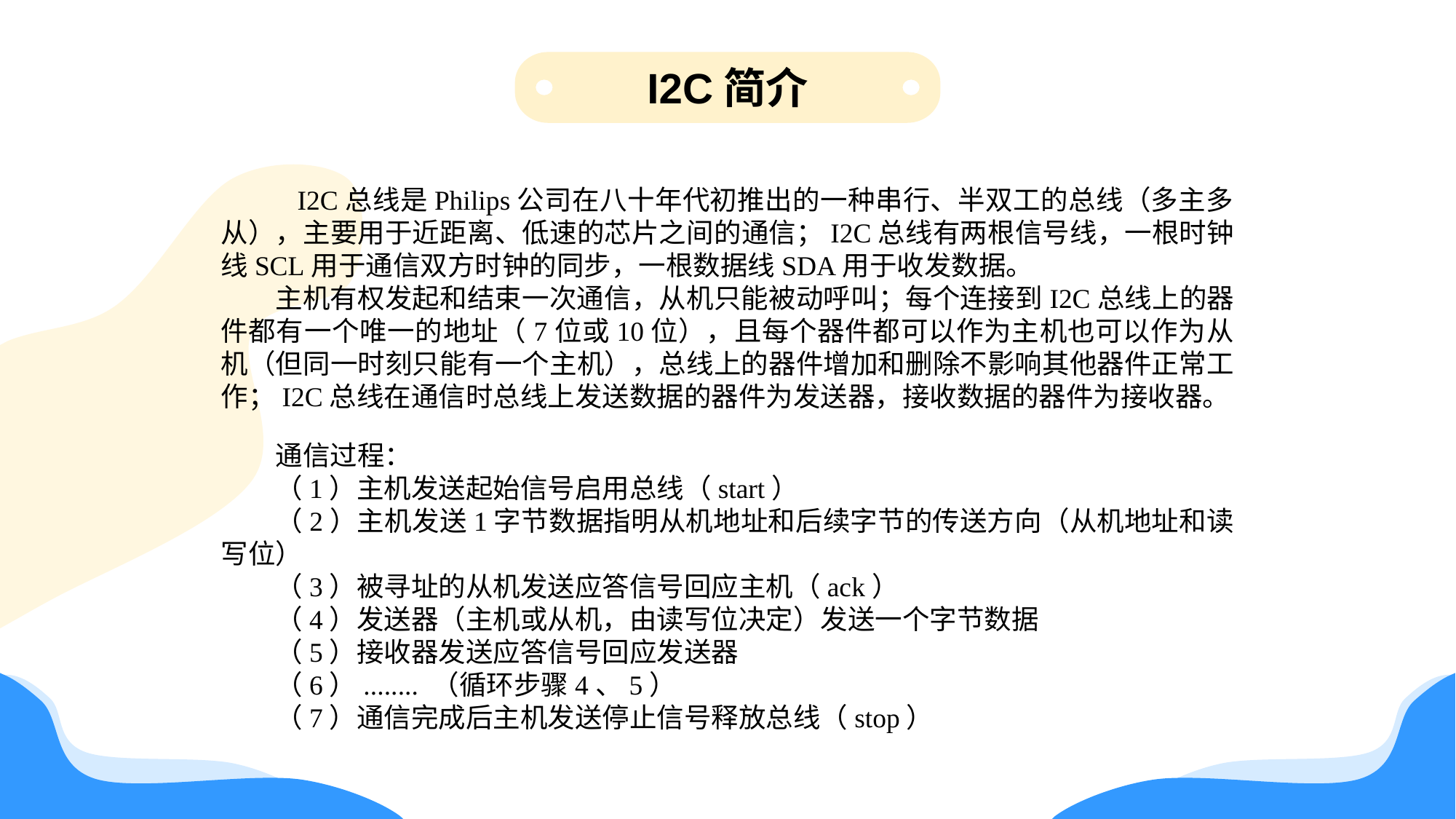

I2C简介

   I2C总线是Philips公司在八十年代初推出的一种串行、半双工的总线（多主多从），主要用于近距离、低速的芯片之间的通信；I2C总线有两根信号线，一根时钟线SCL用于通信双方时钟的同步，一根数据线SDA用于收发数据。
主机有权发起和结束一次通信，从机只能被动呼叫；每个连接到I2C总线上的器件都有一个唯一的地址（7位或10位），且每个器件都可以作为主机也可以作为从机（但同一时刻只能有一个主机），总线上的器件增加和删除不影响其他器件正常工作；I2C总线在通信时总线上发送数据的器件为发送器，接收数据的器件为接收器。
通信过程：
（1）主机发送起始信号启用总线（start）
（2）主机发送1字节数据指明从机地址和后续字节的传送方向（从机地址和读写位）
（3）被寻址的从机发送应答信号回应主机（ack）
（4）发送器（主机或从机，由读写位决定）发送一个字节数据
（5）接收器发送应答信号回应发送器
（6）........ （循环步骤4、5）
（7）通信完成后主机发送停止信号释放总线（stop）